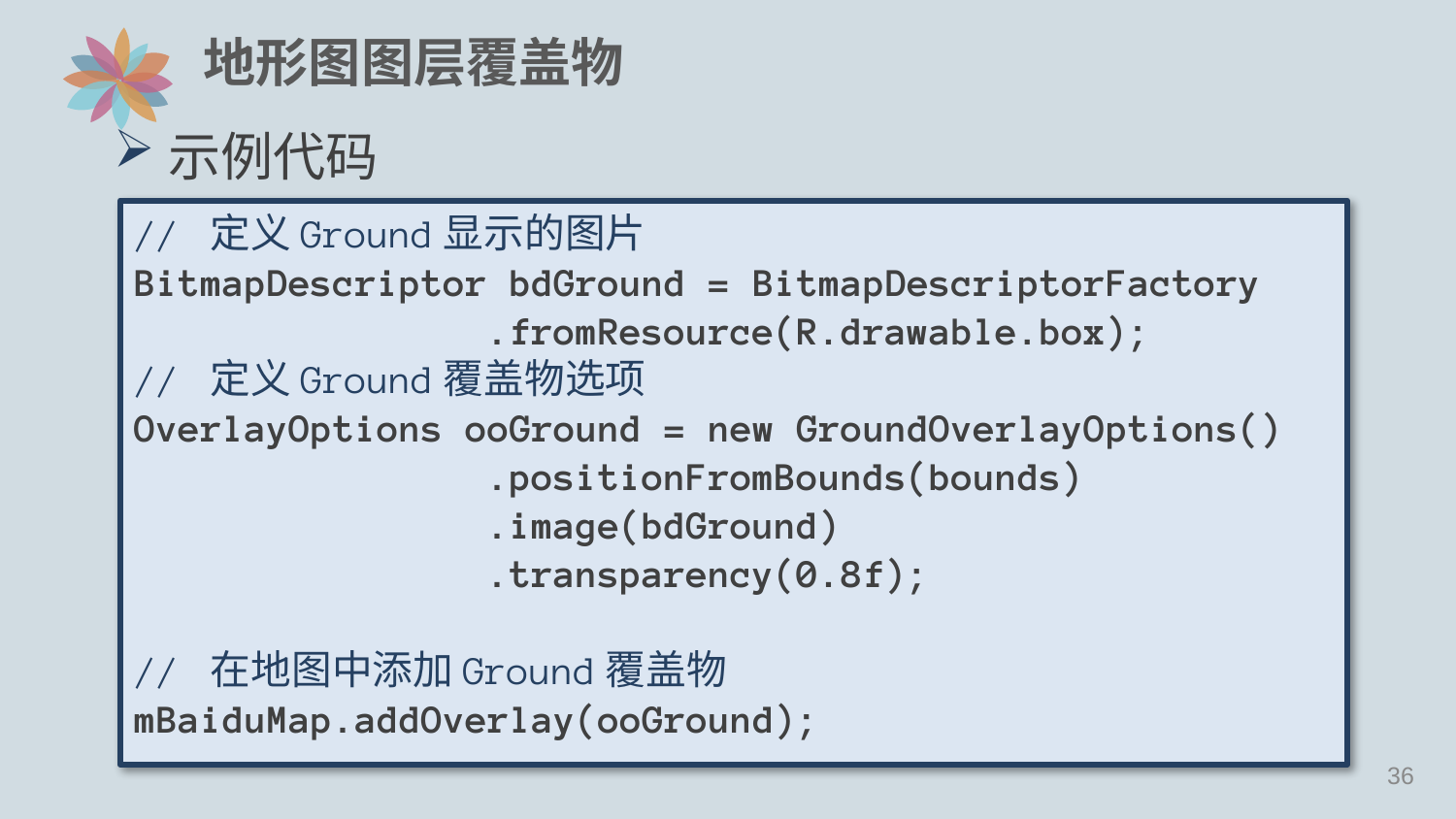

# 地形图图层覆盖物
示例代码
// 定义Ground显示的图片
BitmapDescriptor bdGround = BitmapDescriptorFactory
                .fromResource(R.drawable.box);
// 定义Ground覆盖物选项
OverlayOptions ooGround = new GroundOverlayOptions()
                .positionFromBounds(bounds)
                .image(bdGround)
                .transparency(0.8f);

// 在地图中添加Ground覆盖物
mBaiduMap.addOverlay(ooGround);
36